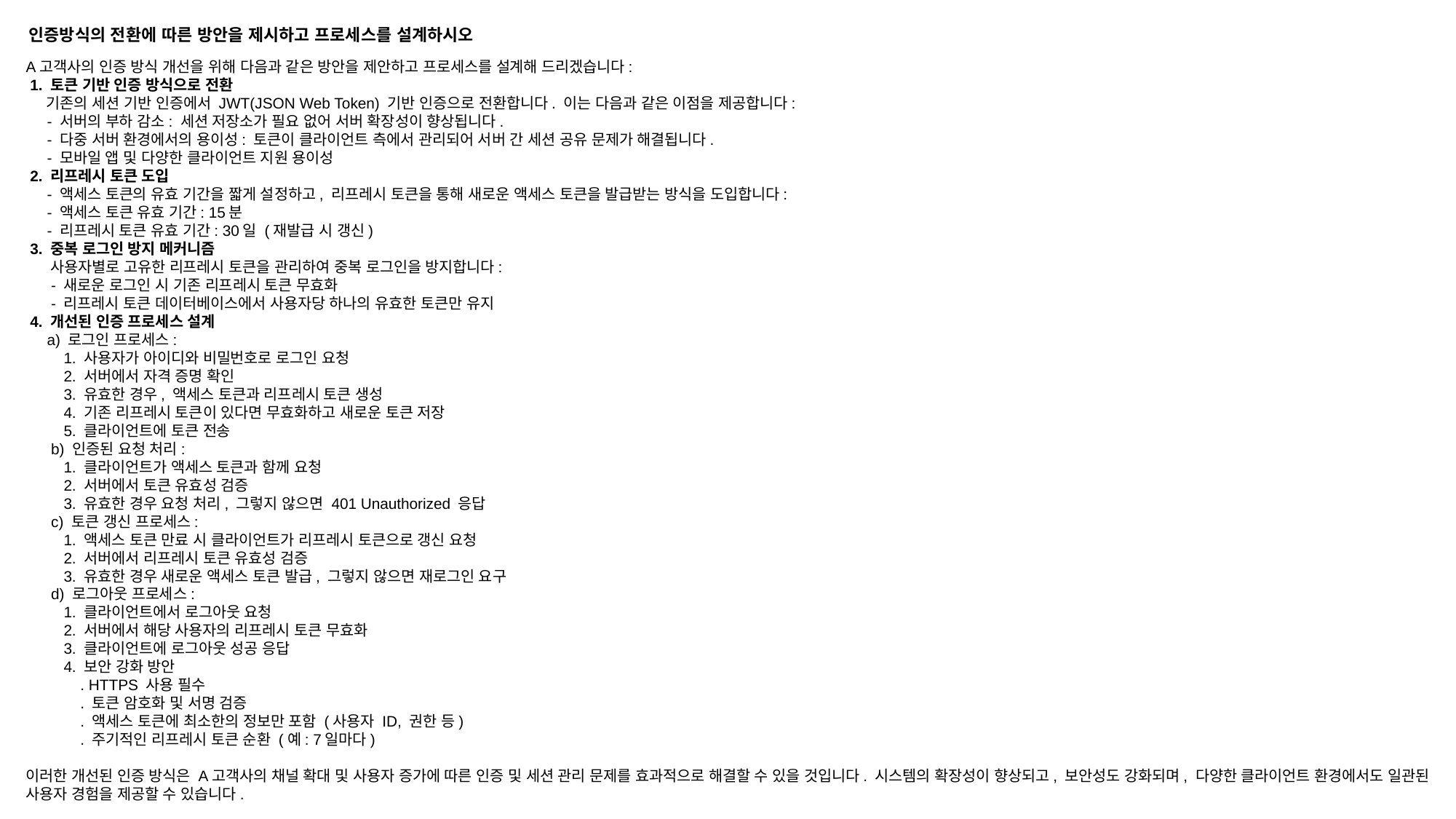

인증방식의 전환에 따른 방안을 제시하고 프로세스를 설계하시오
A고객사의 인증 방식 개선을 위해 다음과 같은 방안을 제안하고 프로세스를 설계해 드리겠습니다:
 1. 토큰 기반 인증 방식으로 전환
    기존의 세션 기반 인증에서 JWT(JSON Web Token) 기반 인증으로 전환합니다. 이는 다음과 같은 이점을 제공합니다:
     - 서버의 부하 감소: 세션 저장소가 필요 없어 서버 확장성이 향상됩니다.
     - 다중 서버 환경에서의 용이성: 토큰이 클라이언트 측에서 관리되어 서버 간 세션 공유 문제가 해결됩니다.
     - 모바일 앱 및 다양한 클라이언트 지원 용이성
 2. 리프레시 토큰 도입
     - 액세스 토큰의 유효 기간을 짧게 설정하고, 리프레시 토큰을 통해 새로운 액세스 토큰을 발급받는 방식을 도입합니다:
     - 액세스 토큰 유효 기간: 15분
     - 리프레시 토큰 유효 기간: 30일 (재발급 시 갱신)
 3. 중복 로그인 방지 메커니즘
     사용자별로 고유한 리프레시 토큰을 관리하여 중복 로그인을 방지합니다:
      - 새로운 로그인 시 기존 리프레시 토큰 무효화
      - 리프레시 토큰 데이터베이스에서 사용자당 하나의 유효한 토큰만 유지
 4. 개선된 인증 프로세스 설계
     a) 로그인 프로세스:
         1. 사용자가 아이디와 비밀번호로 로그인 요청
         2. 서버에서 자격 증명 확인
         3. 유효한 경우, 액세스 토큰과 리프레시 토큰 생성
         4. 기존 리프레시 토큰이 있다면 무효화하고 새로운 토큰 저장
         5. 클라이언트에 토큰 전송
      b) 인증된 요청 처리:
         1. 클라이언트가 액세스 토큰과 함께 요청
         2. 서버에서 토큰 유효성 검증
         3. 유효한 경우 요청 처리, 그렇지 않으면 401 Unauthorized 응답
      c) 토큰 갱신 프로세스:
         1. 액세스 토큰 만료 시 클라이언트가 리프레시 토큰으로 갱신 요청
         2. 서버에서 리프레시 토큰 유효성 검증
         3. 유효한 경우 새로운 액세스 토큰 발급, 그렇지 않으면 재로그인 요구
      d) 로그아웃 프로세스:
         1. 클라이언트에서 로그아웃 요청
         2. 서버에서 해당 사용자의 리프레시 토큰 무효화
         3. 클라이언트에 로그아웃 성공 응답
         4. 보안 강화 방안
             . HTTPS 사용 필수
             . 토큰 암호화 및 서명 검증
             . 액세스 토큰에 최소한의 정보만 포함 (사용자 ID, 권한 등)
             . 주기적인 리프레시 토큰 순환 (예: 7일마다)

이러한 개선된 인증 방식은 A고객사의 채널 확대 및 사용자 증가에 따른 인증 및 세션 관리 문제를 효과적으로 해결할 수 있을 것입니다. 시스템의 확장성이 향상되고, 보안성도 강화되며, 다양한 클라이언트 환경에서도 일관된 사용자 경험을 제공할 수 있습니다.